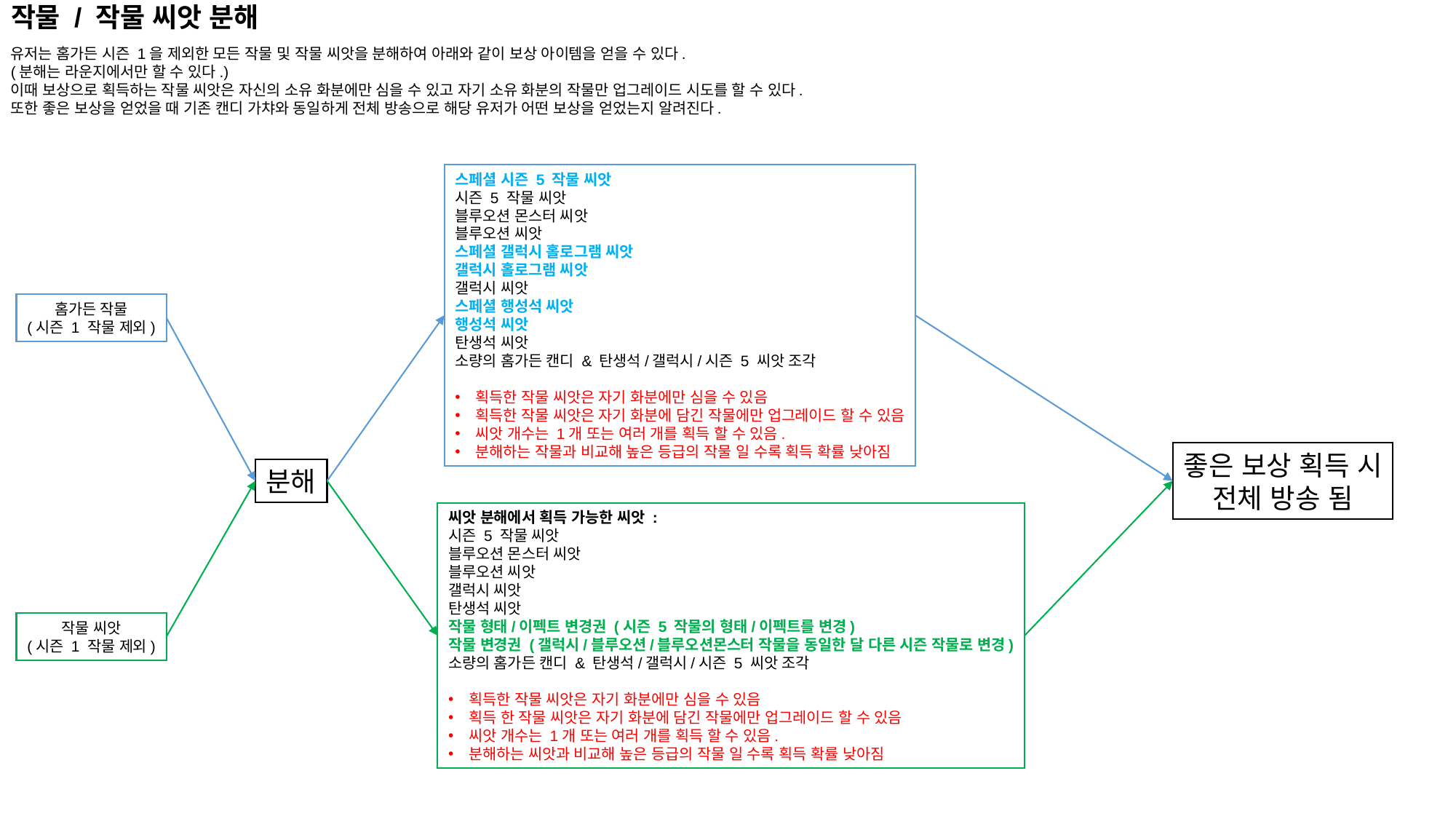

# 작물 / 작물 씨앗 분해
유저는 홈가든 시즌 1을 제외한 모든 작물 및 작물 씨앗을 분해하여 아래와 같이 보상 아이템을 얻을 수 있다.
(분해는 라운지에서만 할 수 있다.)
이때 보상으로 획득하는 작물 씨앗은 자신의 소유 화분에만 심을 수 있고 자기 소유 화분의 작물만 업그레이드 시도를 할 수 있다.
또한 좋은 보상을 얻었을 때 기존 캔디 가챠와 동일하게 전체 방송으로 해당 유저가 어떤 보상을 얻었는지 알려진다.
스페셜 시즌 5 작물 씨앗
시즌 5 작물 씨앗
블루오션 몬스터 씨앗
블루오션 씨앗
스페셜 갤럭시 홀로그램 씨앗
갤럭시 홀로그램 씨앗
갤럭시 씨앗
스페셜 행성석 씨앗
행성석 씨앗
탄생석 씨앗
소량의 홈가든 캔디 & 탄생석/갤럭시/시즌 5 씨앗 조각

획득한 작물 씨앗은 자기 화분에만 심을 수 있음
획득한 작물 씨앗은 자기 화분에 담긴 작물에만 업그레이드 할 수 있음
씨앗 개수는 1개 또는 여러 개를 획득 할 수 있음.
분해하는 작물과 비교해 높은 등급의 작물 일 수록 획득 확률 낮아짐
홈가든 작물
(시즌 1 작물 제외)
좋은 보상 획득 시
전체 방송 됨
분해
씨앗 분해에서 획득 가능한 씨앗 :
시즌 5 작물 씨앗
블루오션 몬스터 씨앗
블루오션 씨앗
갤럭시 씨앗
탄생석 씨앗
작물 형태/이펙트 변경권 (시즌 5 작물의 형태/이펙트를 변경)
작물 변경권 (갤럭시/블루오션/블루오션몬스터 작물을 동일한 달 다른 시즌 작물로 변경)
소량의 홈가든 캔디 & 탄생석/갤럭시/시즌 5 씨앗 조각

획득한 작물 씨앗은 자기 화분에만 심을 수 있음
획득 한 작물 씨앗은 자기 화분에 담긴 작물에만 업그레이드 할 수 있음
씨앗 개수는 1개 또는 여러 개를 획득 할 수 있음.
분해하는 씨앗과 비교해 높은 등급의 작물 일 수록 획득 확률 낮아짐
작물 씨앗
(시즌 1 작물 제외)